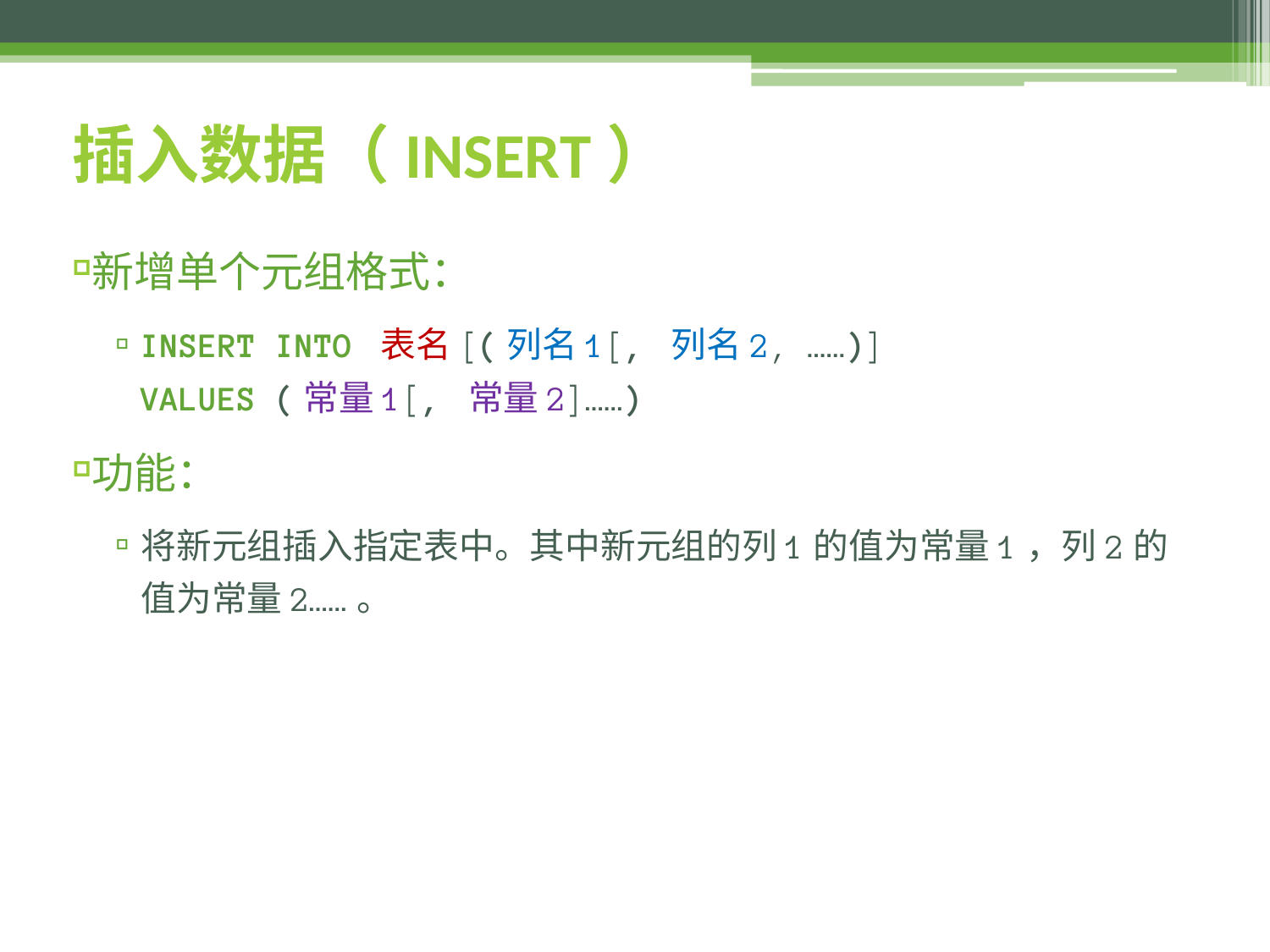

# 插入数据（INSERT）
新增单个元组格式：
INSERT INTO 表名[(列名1[, 列名2, ……)]
VALUES (常量1[, 常量2]……)
功能：
将新元组插入指定表中。其中新元组的列1的值为常量1，列2的值为常量2……。